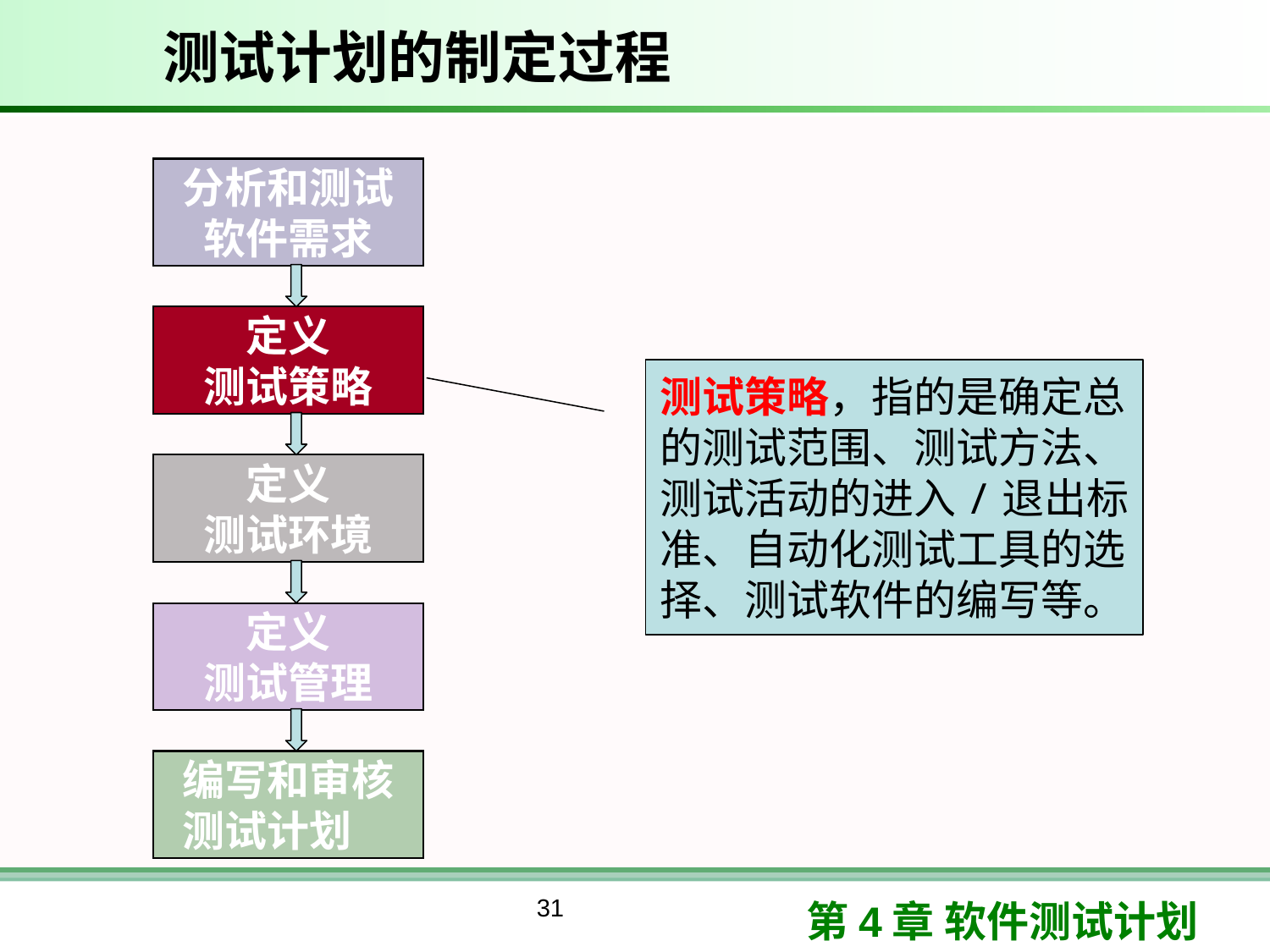

# 测试计划的制定过程
分析和测试软件需求

定义
测试策略
测试策略，指的是确定总的测试范围、测试方法、测试活动的进入/退出标准、自动化测试工具的选择、测试软件的编写等。

定义
测试环境

定义
测试管理

编写和审核
测试计划
31